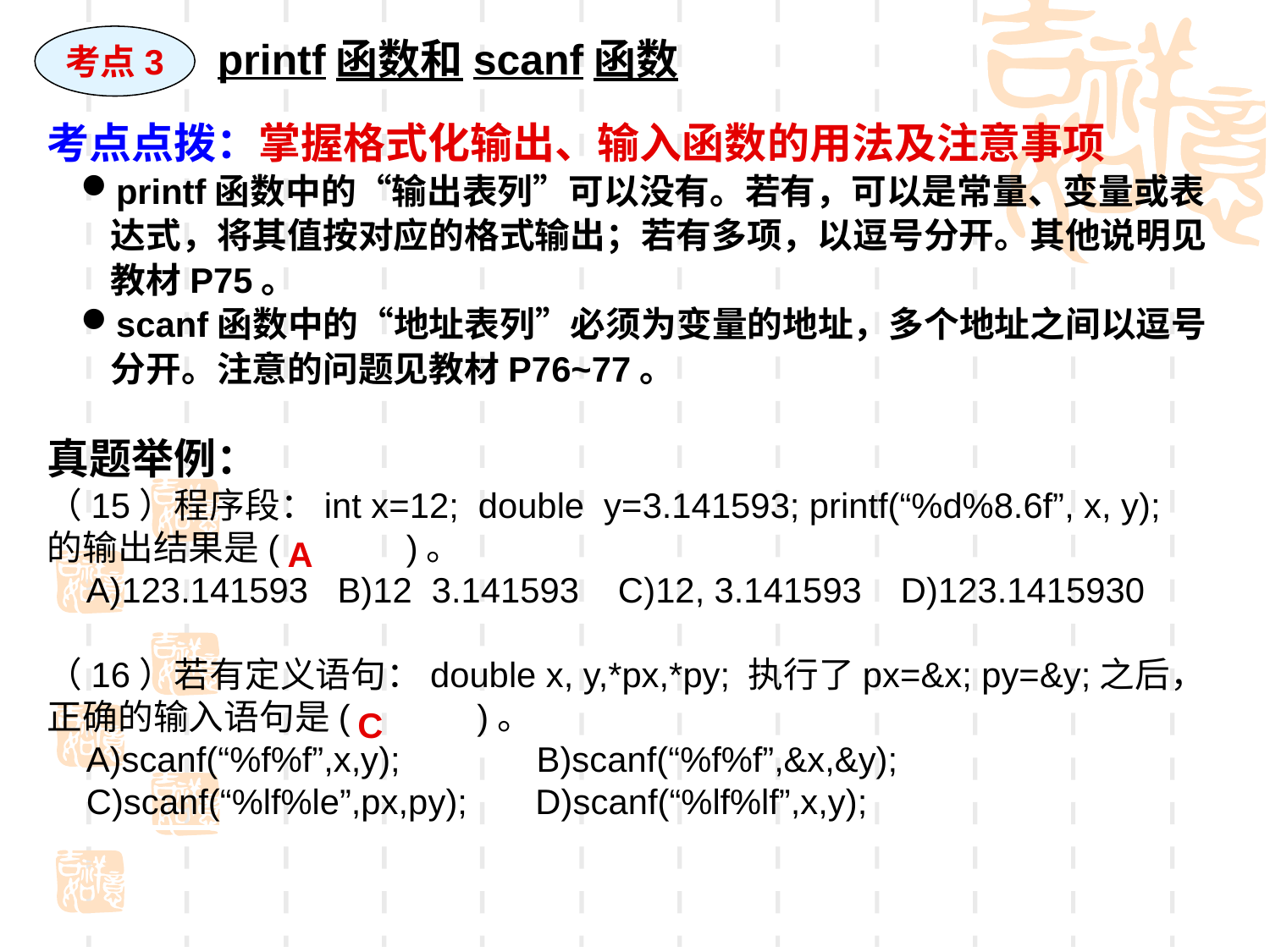

考点3
printf函数和scanf函数
考点点拨：掌握格式化输出、输入函数的用法及注意事项
printf函数中的“输出表列”可以没有。若有，可以是常量、变量或表达式，将其值按对应的格式输出；若有多项，以逗号分开。其他说明见教材P75。
scanf函数中的“地址表列”必须为变量的地址，多个地址之间以逗号分开。注意的问题见教材P76~77。
真题举例：
（15）程序段：int x=12;  double  y=3.141593; printf(“%d%8.6f”, x, y);的输出结果是(             )。
    A)123.141593   B)12  3.141593    C)12, 3.141593    D)123.1415930

（16）若有定义语句：double x, y,*px,*py; 执行了px=&x; py=&y;之后，正确的输入语句是(             )。
    A)scanf(“%f%f”,x,y);              B)scanf(“%f%f”,&x,&y);
    C)scanf(“%lf%le”,px,py);       D)scanf(“%lf%lf”,x,y);
A
C